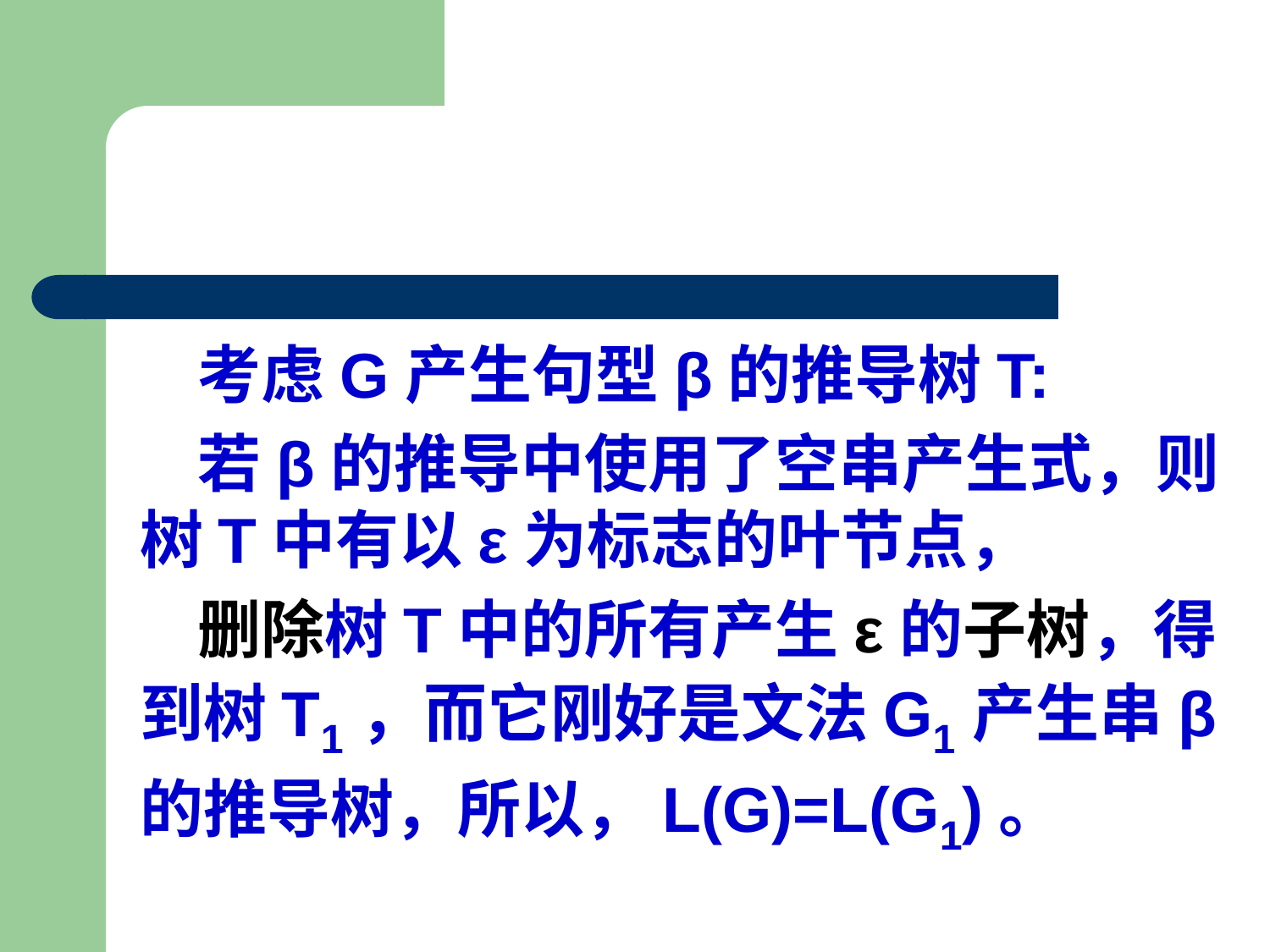

#
   考虑G产生句型β的推导树T:
   若β的推导中使用了空串产生式，则树T中有以ε为标志的叶节点，
   删除树T中的所有产生ε的子树，得到树T1，而它刚好是文法G1产生串β的推导树，所以，L(G)=L(G1)。